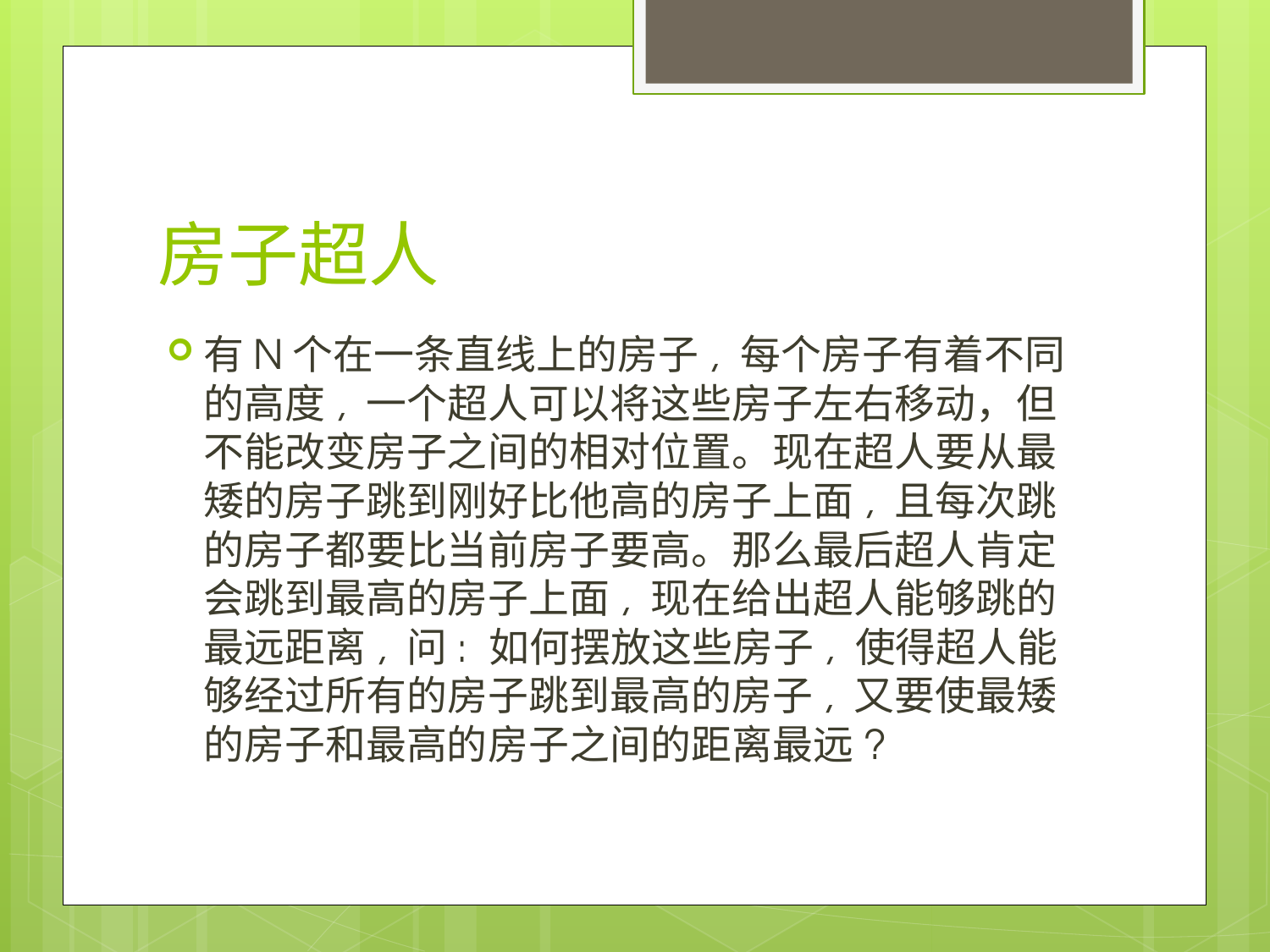

# 房子超人
有N个在一条直线上的房子, 每个房子有着不同的高度, 一个超人可以将这些房子左右移动，但不能改变房子之间的相对位置。现在超人要从最矮的房子跳到刚好比他高的房子上面, 且每次跳的房子都要比当前房子要高。那么最后超人肯定会跳到最高的房子上面, 现在给出超人能够跳的最远距离, 问: 如何摆放这些房子, 使得超人能够经过所有的房子跳到最高的房子, 又要使最矮的房子和最高的房子之间的距离最远?